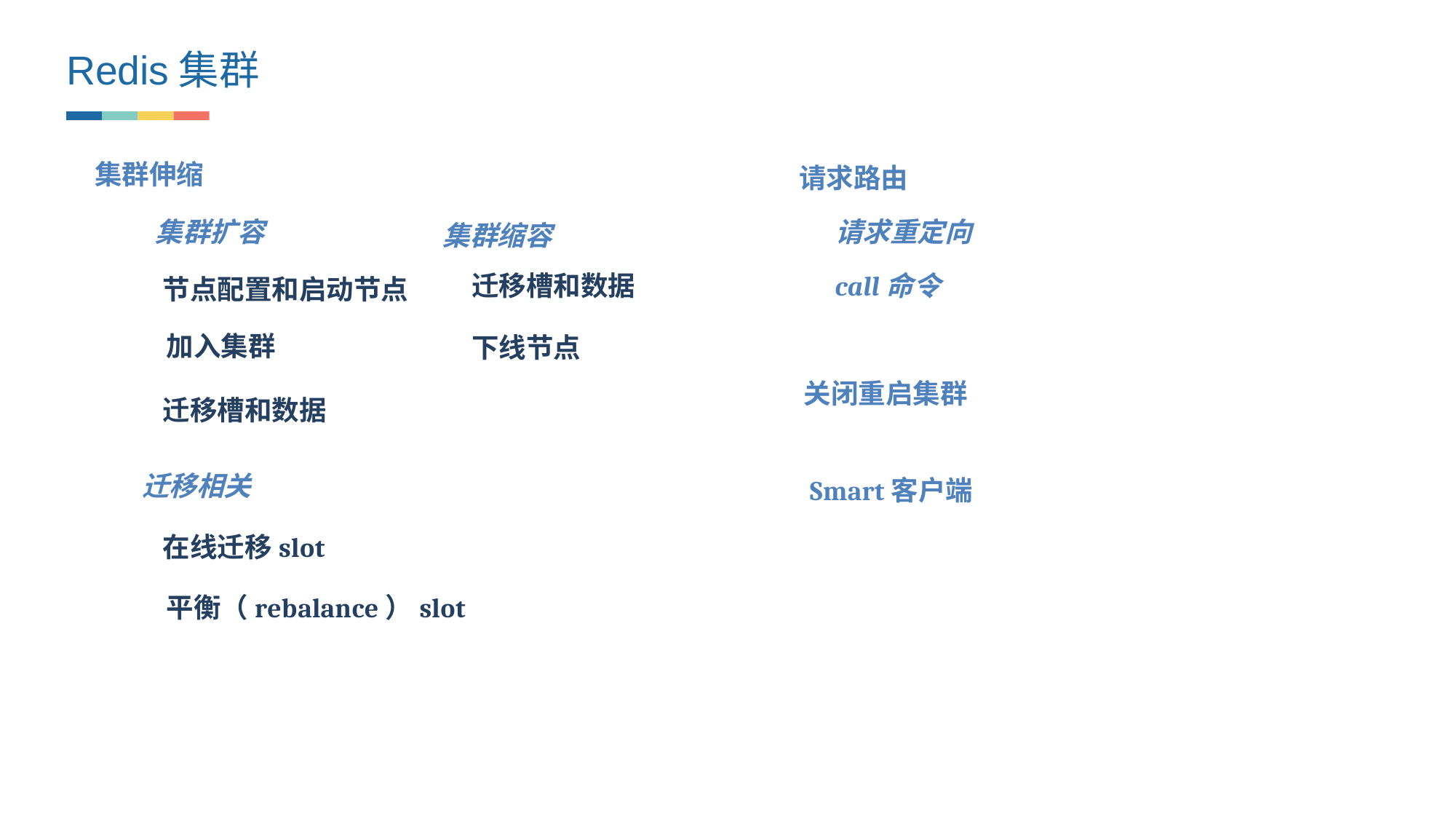

Redis集群

集群伸缩
请求路由
集群扩容
请求重定向
集群缩容
迁移槽和数据
call命令
节点配置和启动节点
加入集群
下线节点
关闭重启集群
迁移槽和数据
迁移相关
Smart客户端
在线迁移slot
平衡（rebalance）slot